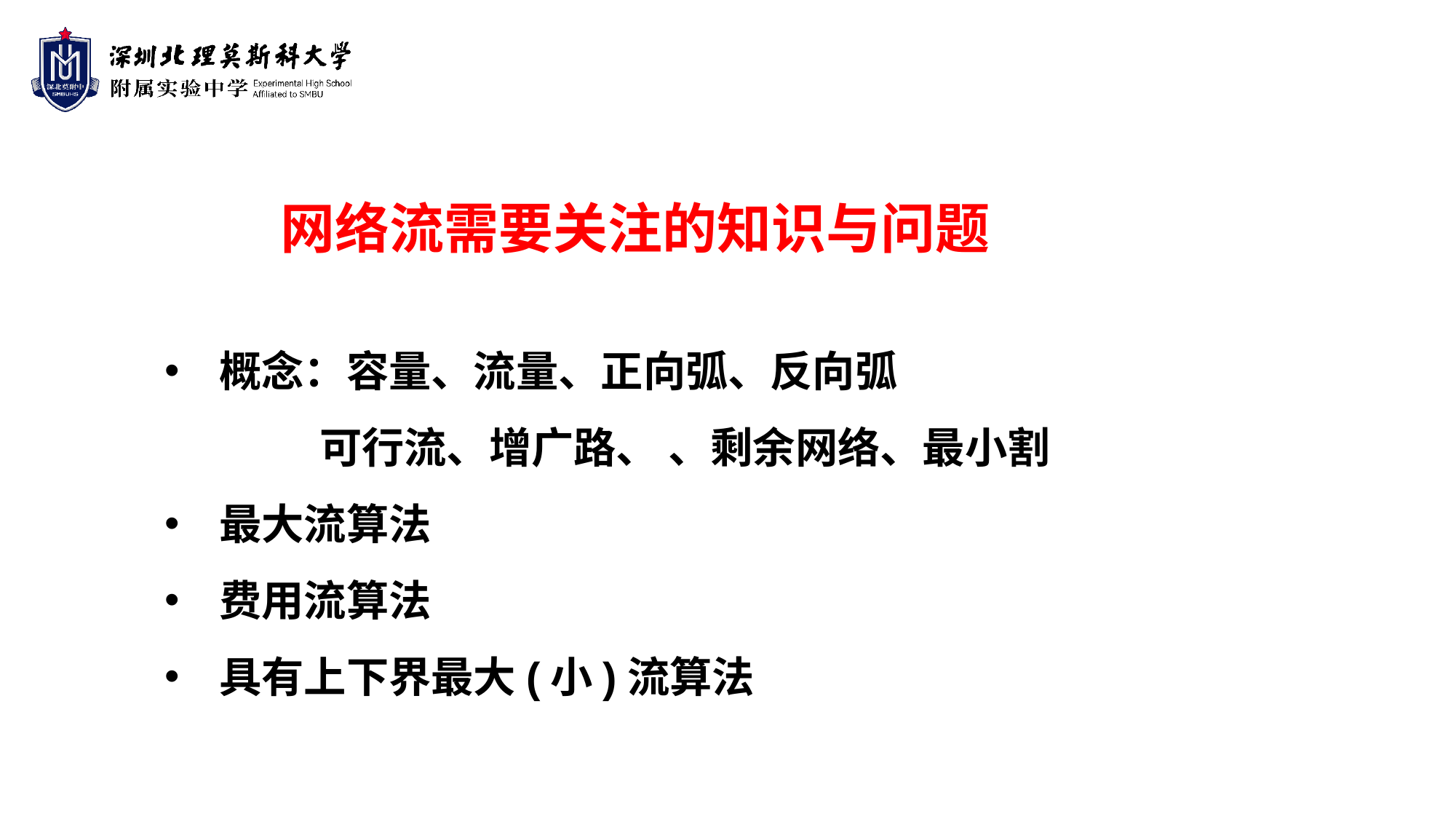

网络流需要关注的知识与问题
概念：容量、流量、正向弧、反向弧
               可行流、增广路、 、剩余网络、最小割
最大流算法
费用流算法
具有上下界最大(小)流算法